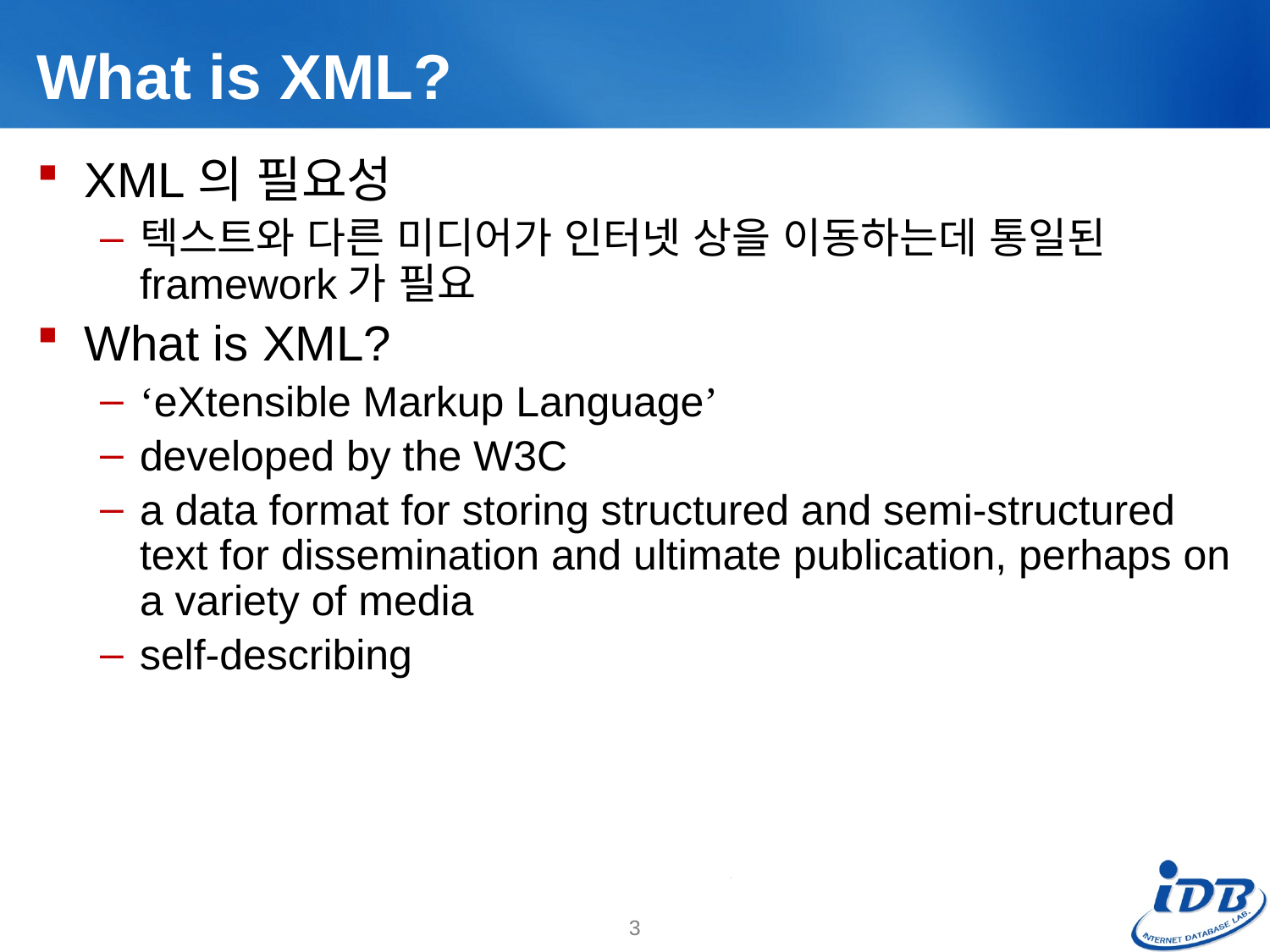

# What is XML?
XML의 필요성
텍스트와 다른 미디어가 인터넷 상을 이동하는데 통일된 framework가 필요
What is XML?
‘eXtensible Markup Language’
developed by the W3C
a data format for storing structured and semi-structured text for dissemination and ultimate publication, perhaps on a variety of media
self-describing
3